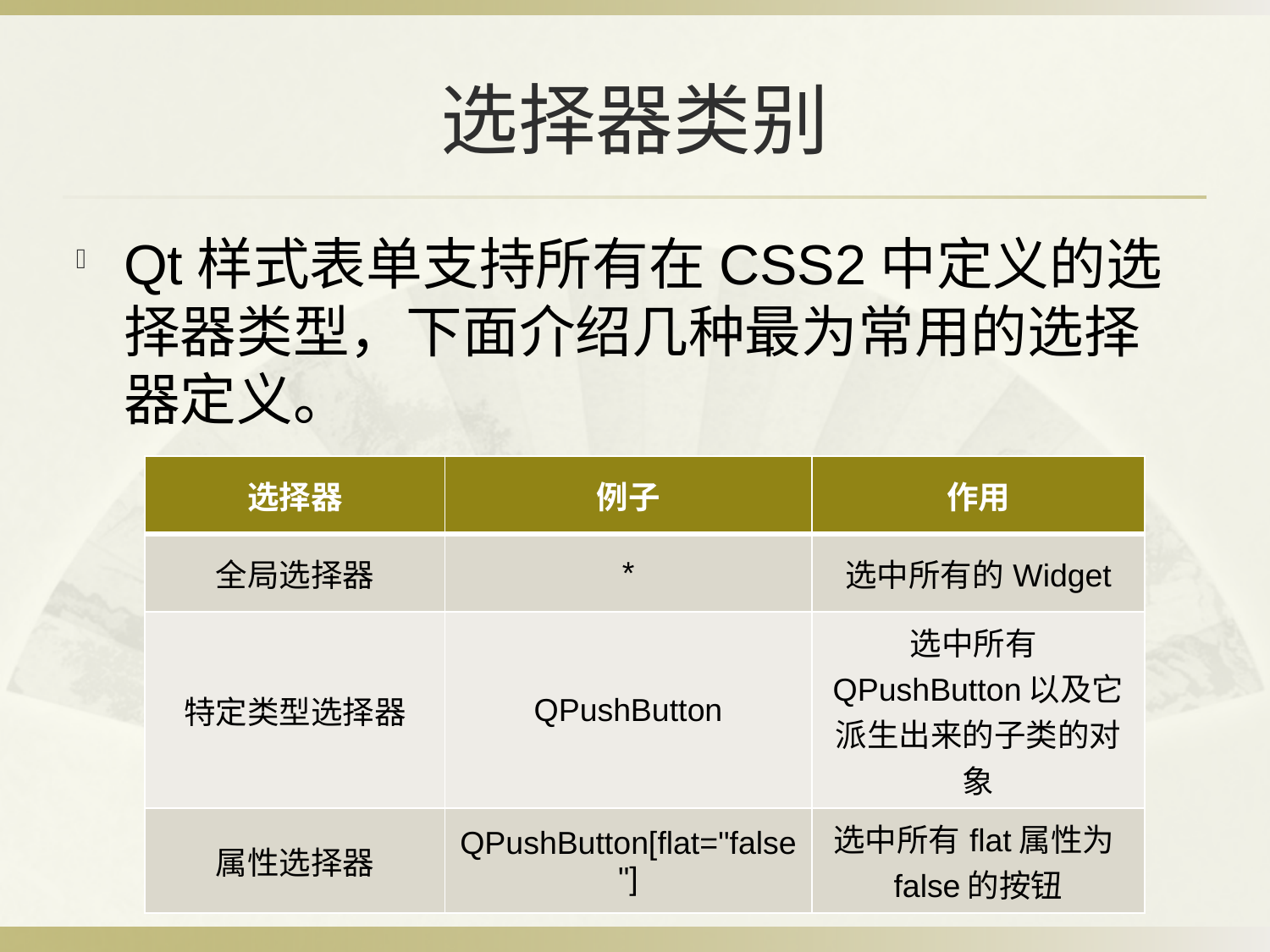

# 选择器类别
Qt样式表单支持所有在CSS2中定义的选择器类型，下面介绍几种最为常用的选择器定义。
| 选择器 | 例子 | 作用 |
| --- | --- | --- |
| 全局选择器 | \* | 选中所有的Widget |
| 特定类型选择器 | QPushButton | 选中所有QPushButton以及它派生出来的子类的对象 |
| 属性选择器 | QPushButton[flat="false"] | 选中所有flat属性为false的按钮 |